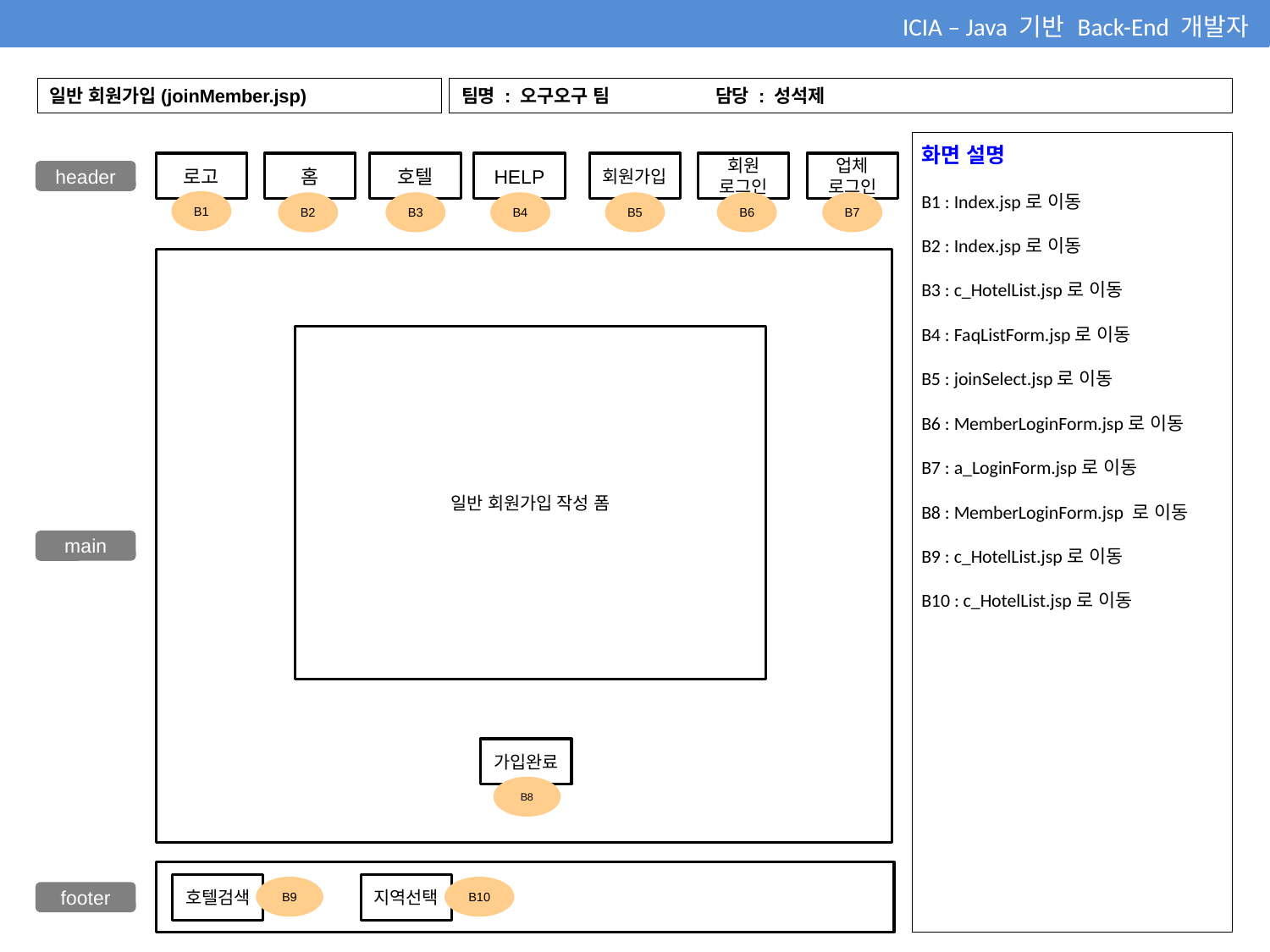

ICIA – Java 기반 Back-End 개발자
일반 회원가입(joinMember.jsp)
팀명 : 오구오구 팀  	담당 : 성석제
화면 설명

B1 : Index.jsp로 이동

B2 : Index.jsp로 이동

B3 : c_HotelList.jsp로 이동

B4 : FaqListForm.jsp로 이동

B5 : joinSelect.jsp로 이동

B6 : MemberLoginForm.jsp로 이동

B7 : a_LoginForm.jsp로 이동

B8 : MemberLoginForm.jsp 로 이동

B9 : c_HotelList.jsp로 이동

B10 : c_HotelList.jsp로 이동
로고
홈
호텔
HELP
회원가입
회원 로그인
업체 로그인
header
B1
B3
B4
B5
B6
B7
B2

일반 회원가입 작성 폼
main
가입완료
B8

호텔검색
지역선택
B9
B10
footer